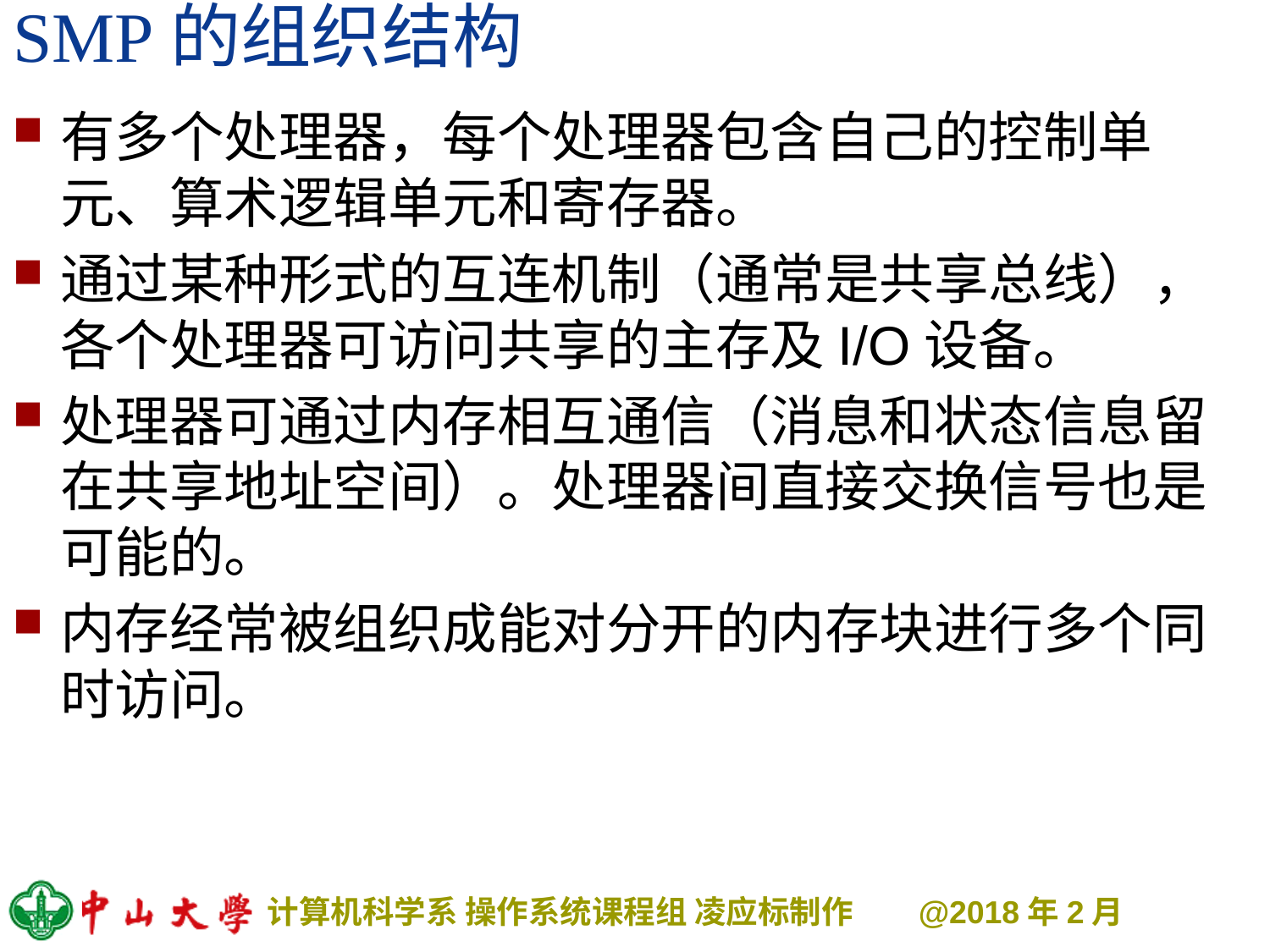

# SMP的组织结构
有多个处理器，每个处理器包含自己的控制单元、算术逻辑单元和寄存器。
通过某种形式的互连机制（通常是共享总线），各个处理器可访问共享的主存及I/O设备。
处理器可通过内存相互通信（消息和状态信息留在共享地址空间）。处理器间直接交换信号也是可能的。
内存经常被组织成能对分开的内存块进行多个同时访问。